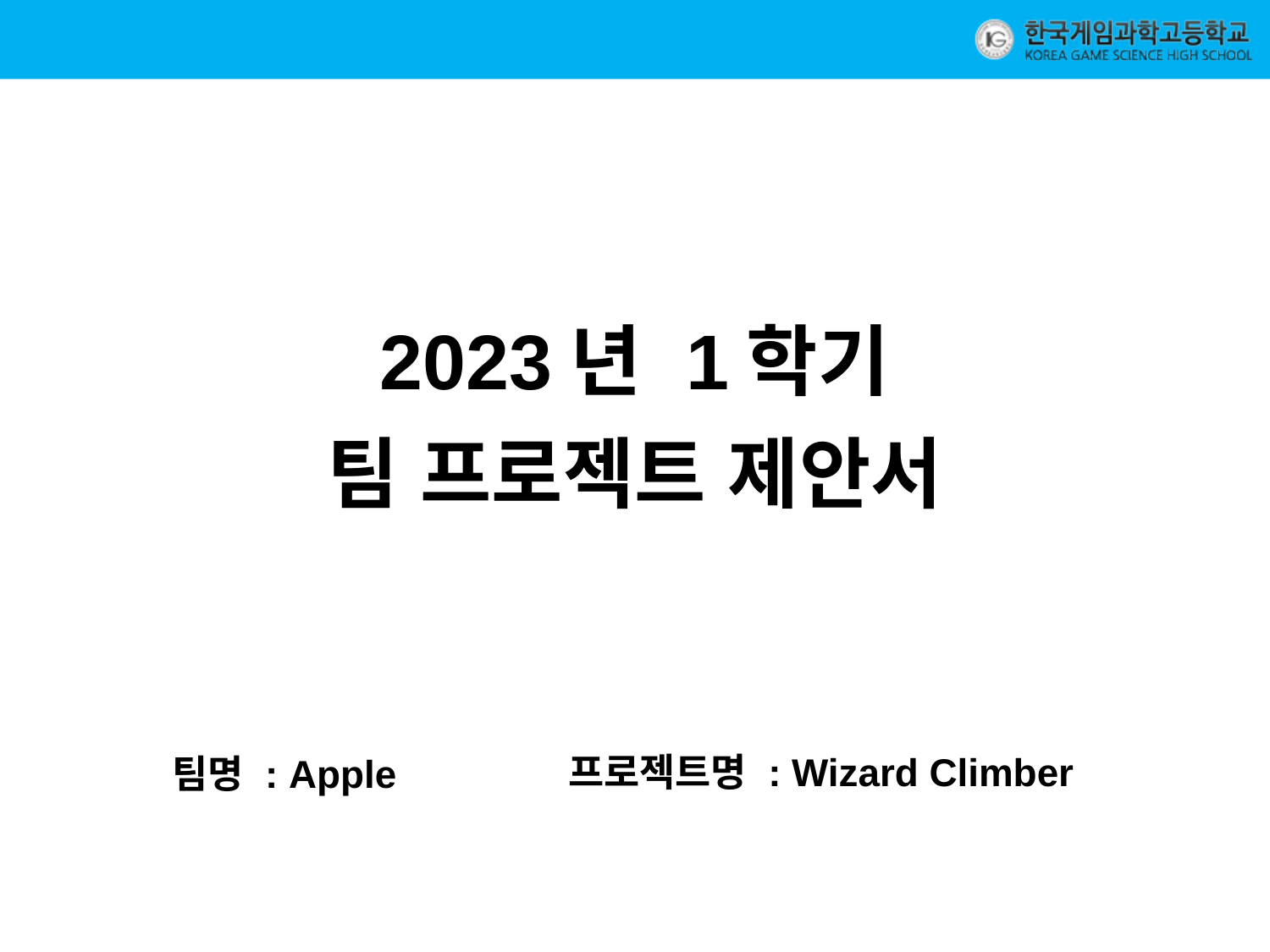

2023년 1학기
팀 프로젝트 제안서
프로젝트명 : Wizard Climber
팀명 : Apple